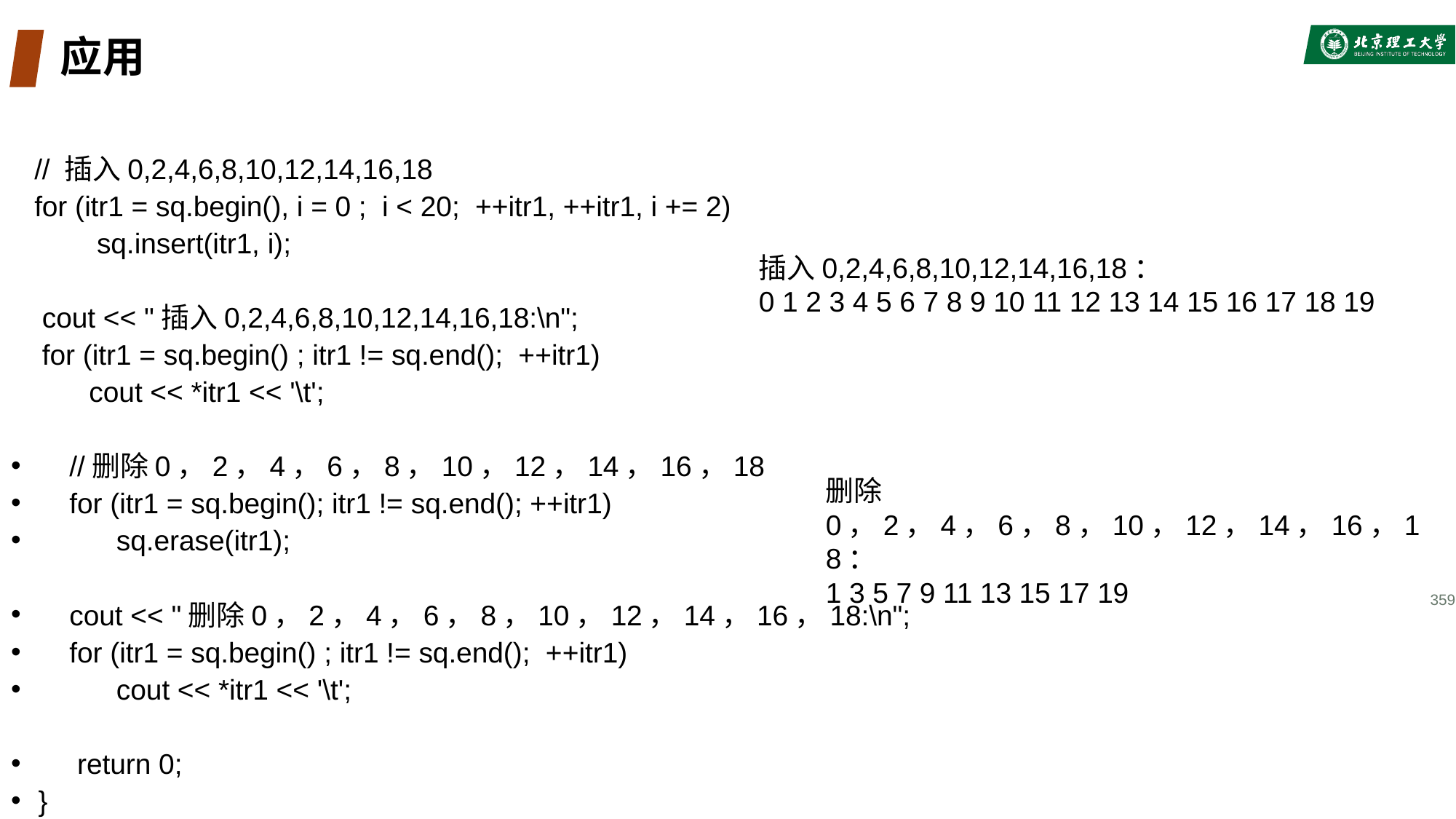

# 应用
   // 插入0,2,4,6,8,10,12,14,16,18
   for (itr1 = sq.begin(), i = 0 ;  i < 20;  ++itr1, ++itr1, i += 2)
           sq.insert(itr1, i);

    cout << "插入0,2,4,6,8,10,12,14,16,18:\n";
    for (itr1 = sq.begin() ; itr1 != sq.end();  ++itr1)
          cout << *itr1 << '\t';

    //删除0，2，4，6，8，10，12，14，16，18
    for (itr1 = sq.begin(); itr1 != sq.end(); ++itr1)
          sq.erase(itr1);

    cout << "删除0，2，4，6，8，10，12，14，16，18:\n";
    for (itr1 = sq.begin() ; itr1 != sq.end();  ++itr1)
          cout << *itr1 << '\t';

     return 0;
}
插入0,2,4,6,8,10,12,14,16,18：
0 1 2 3 4 5 6 7 8 9 10 11 12 13 14 15 16 17 18 19
删除0，2，4，6，8，10，12，14，16，18：
1 3 5 7 9 11 13 15 17 19
359